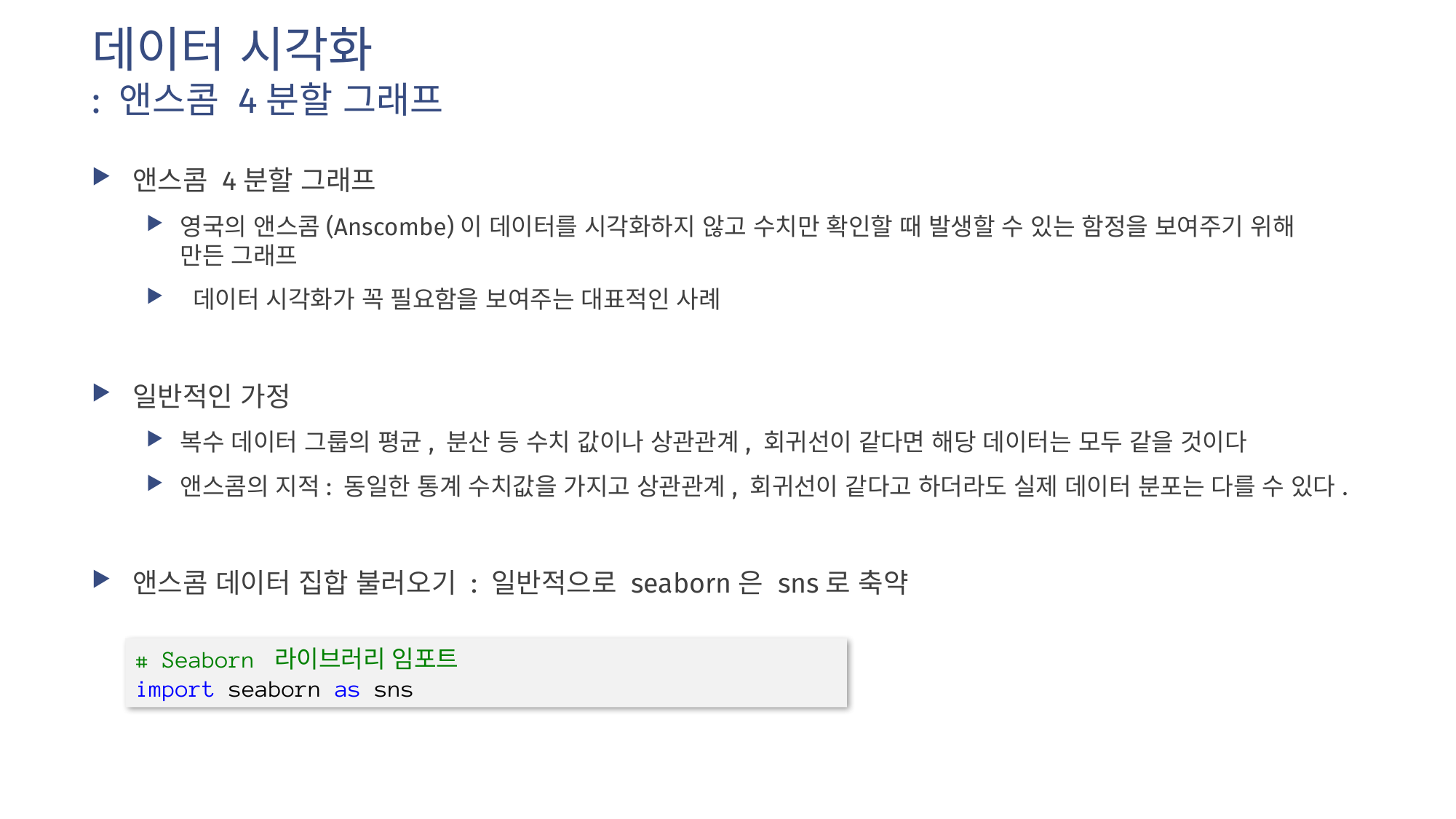

# 데이터 시각화 : 앤스콤 4분할 그래프
앤스콤 4분할 그래프
영국의 앤스콤(Anscombe)이 데이터를 시각화하지 않고 수치만 확인할 때 발생할 수 있는 함정을 보여주기 위해 만든 그래프
 데이터 시각화가 꼭 필요함을 보여주는 대표적인 사례

일반적인 가정
복수 데이터 그룹의 평균, 분산 등 수치 값이나 상관관계, 회귀선이 같다면 해당 데이터는 모두 같을 것이다
앤스콤의 지적: 동일한 통계 수치값을 가지고 상관관계, 회귀선이 같다고 하더라도 실제 데이터 분포는 다를 수 있다.

앤스콤 데이터 집합 불러오기 : 일반적으로 seaborn은 sns로 축약

# Seaborn 라이브러리 임포트
import seaborn as sns